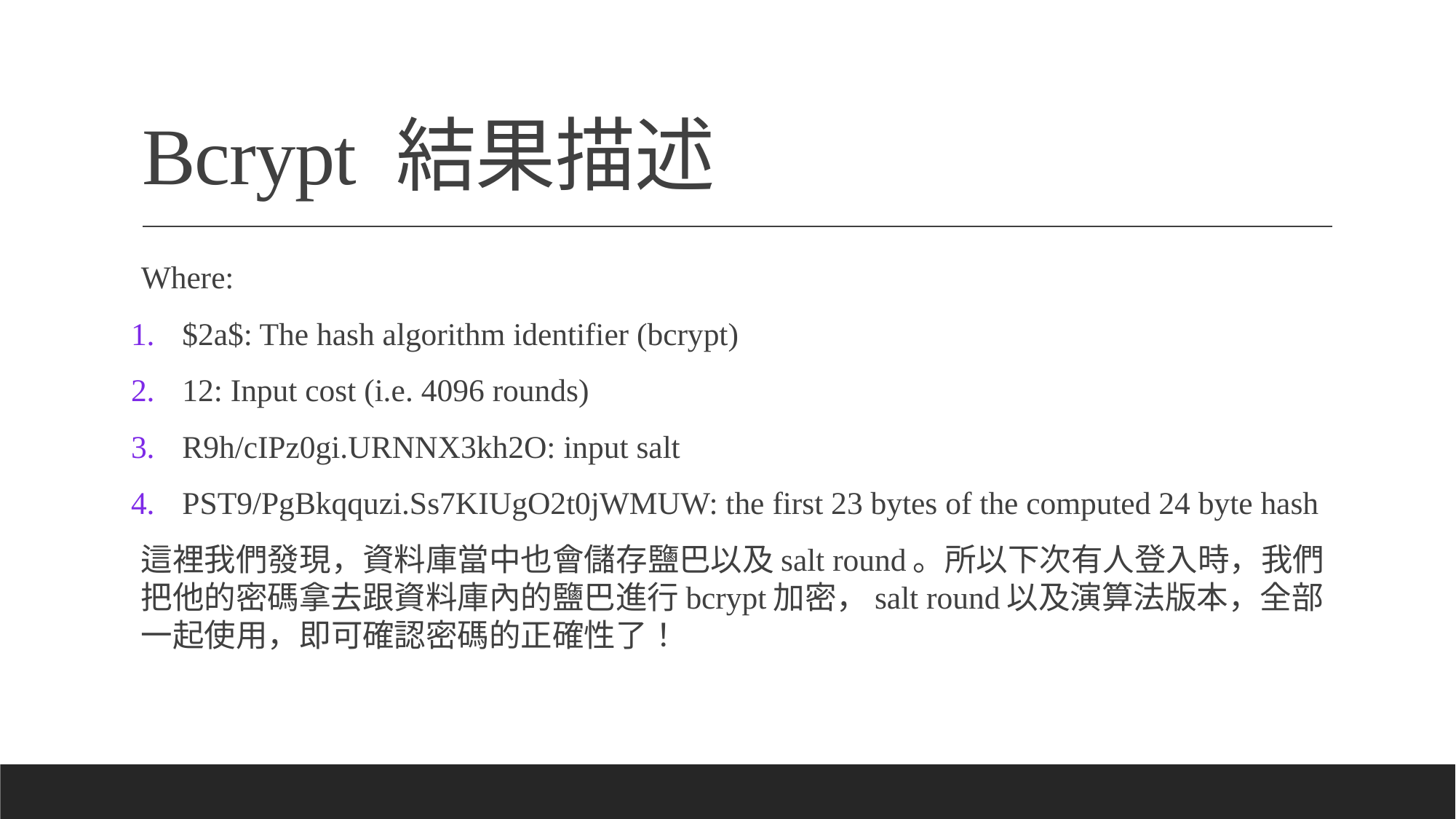

# Bcrypt 結果描述
Where:
$2a$: The hash algorithm identifier (bcrypt)
12: Input cost (i.e. 4096 rounds)
R9h/cIPz0gi.URNNX3kh2O: input salt
PST9/PgBkqquzi.Ss7KIUgO2t0jWMUW: the first 23 bytes of the computed 24 byte hash
這裡我們發現，資料庫當中也會儲存鹽巴以及salt round。所以下次有人登入時，我們把他的密碼拿去跟資料庫內的鹽巴進行bcrypt加密，salt round以及演算法版本，全部一起使用，即可確認密碼的正確性了！